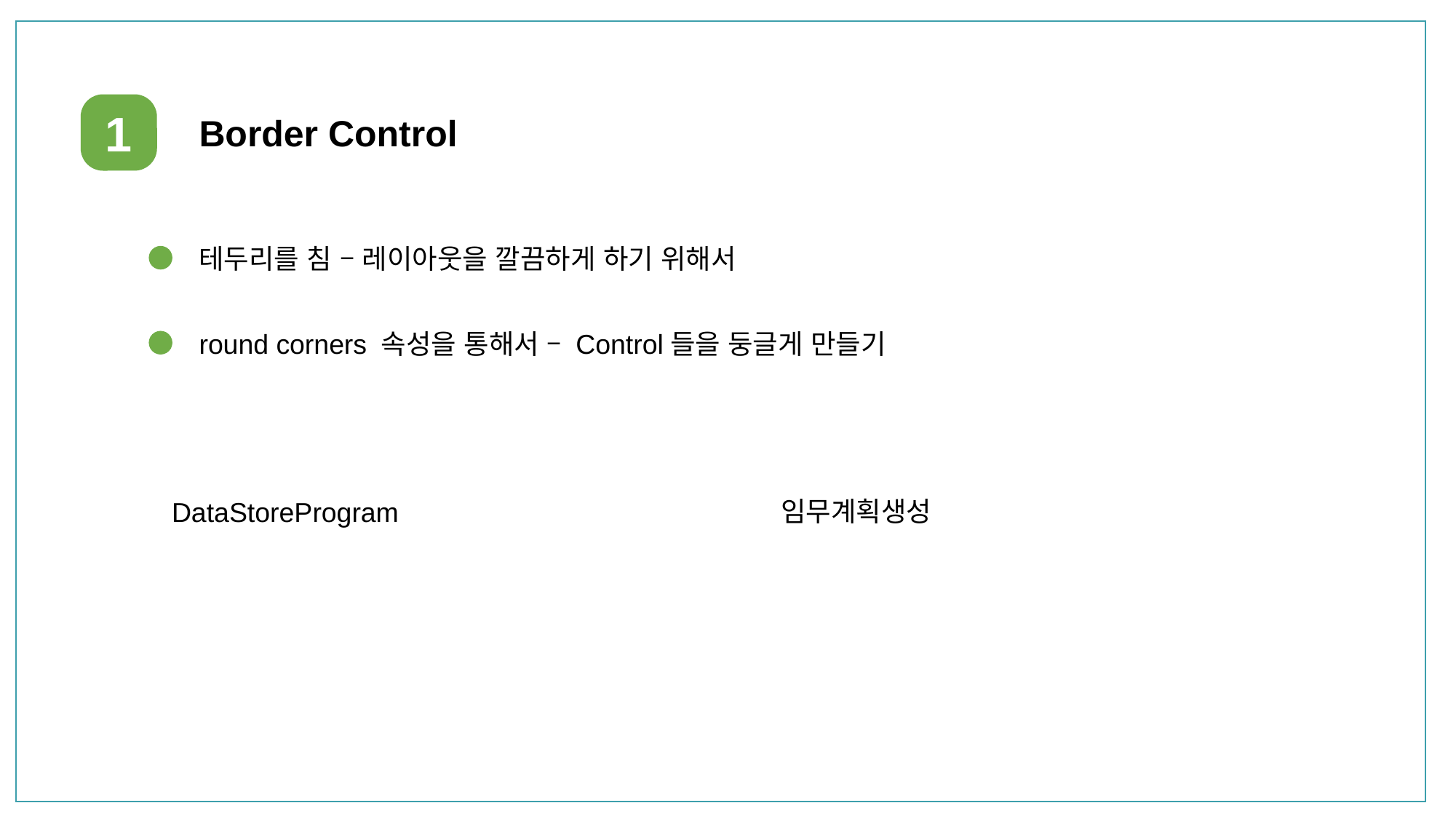

1
Border Control
테두리를 침 – 레이아웃을 깔끔하게 하기 위해서

round corners 속성을 통해서 – Control들을 둥글게 만들기

임무계획생성
DataStoreProgram